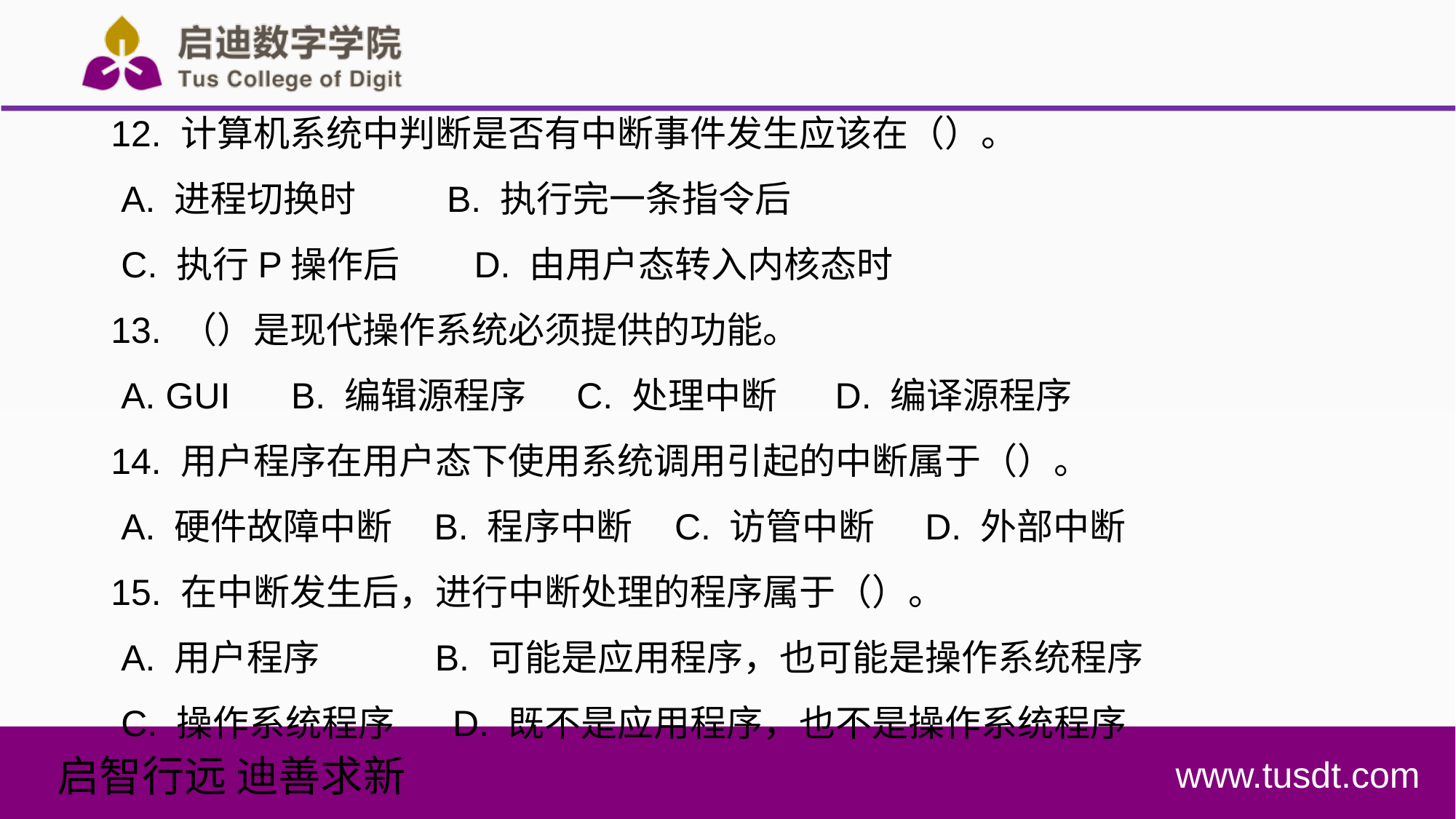

12. 计算机系统中判断是否有中断事件发生应该在（）。
 A. 进程切换时          B. 执行完一条指令后
 C. 执行P操作后        D. 由用户态转入内核态时
13. （）是现代操作系统必须提供的功能。
 A. GUI      B. 编辑源程序     C. 处理中断      D. 编译源程序
14. 用户程序在用户态下使用系统调用引起的中断属于（）。
 A. 硬件故障中断    B. 程序中断    C. 访管中断     D. 外部中断
15. 在中断发生后，进行中断处理的程序属于（）。
 A. 用户程序             B. 可能是应用程序，也可能是操作系统程序
 C. 操作系统程序      D. 既不是应用程序，也不是操作系统程序